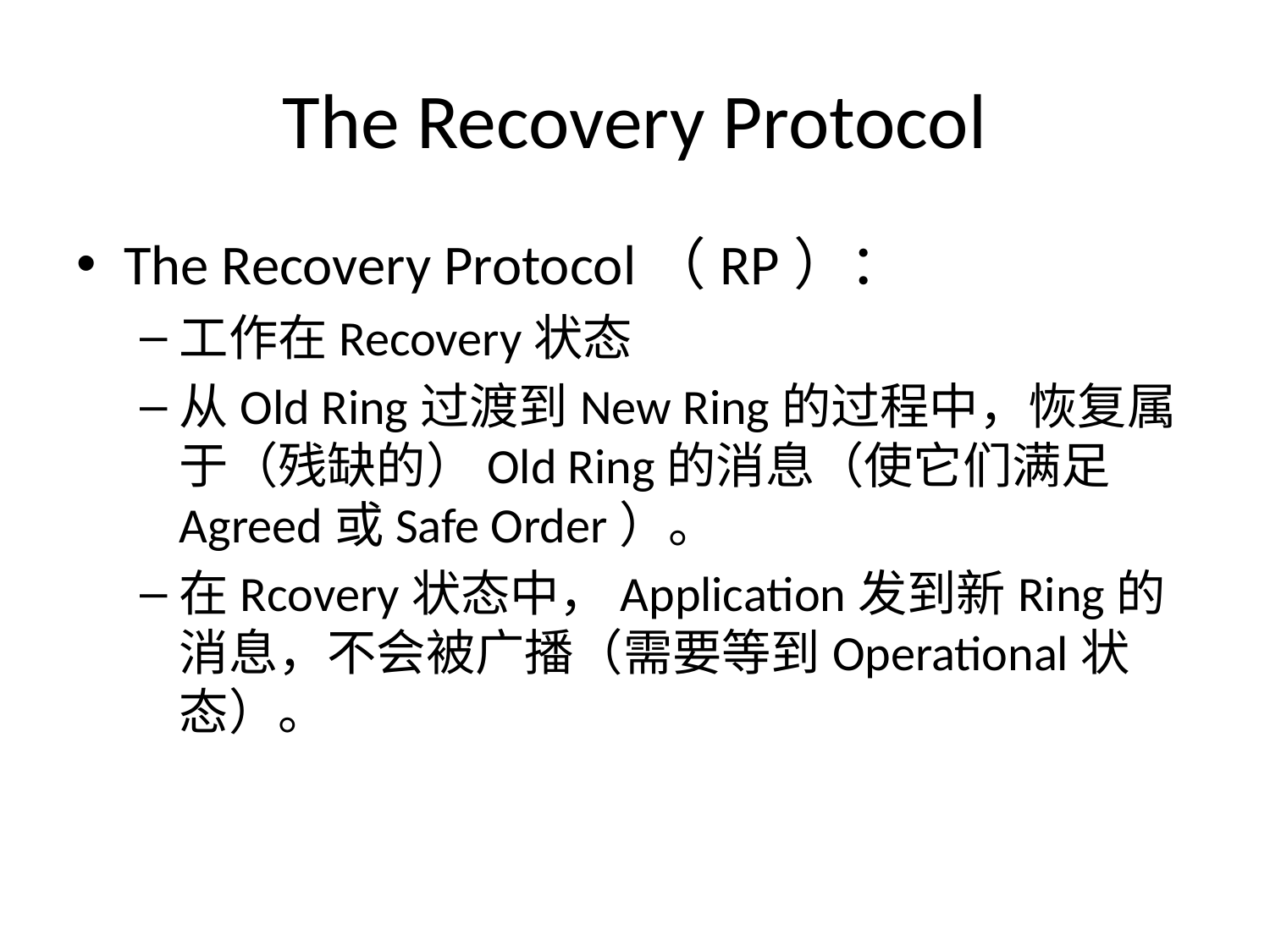

# The Recovery Protocol
The Recovery Protocol（RP）：
工作在Recovery状态
从Old Ring过渡到New Ring的过程中，恢复属于（残缺的）Old Ring的消息（使它们满足Agreed或Safe Order）。
在Rcovery状态中，Application发到新Ring的消息，不会被广播（需要等到Operational状态）。